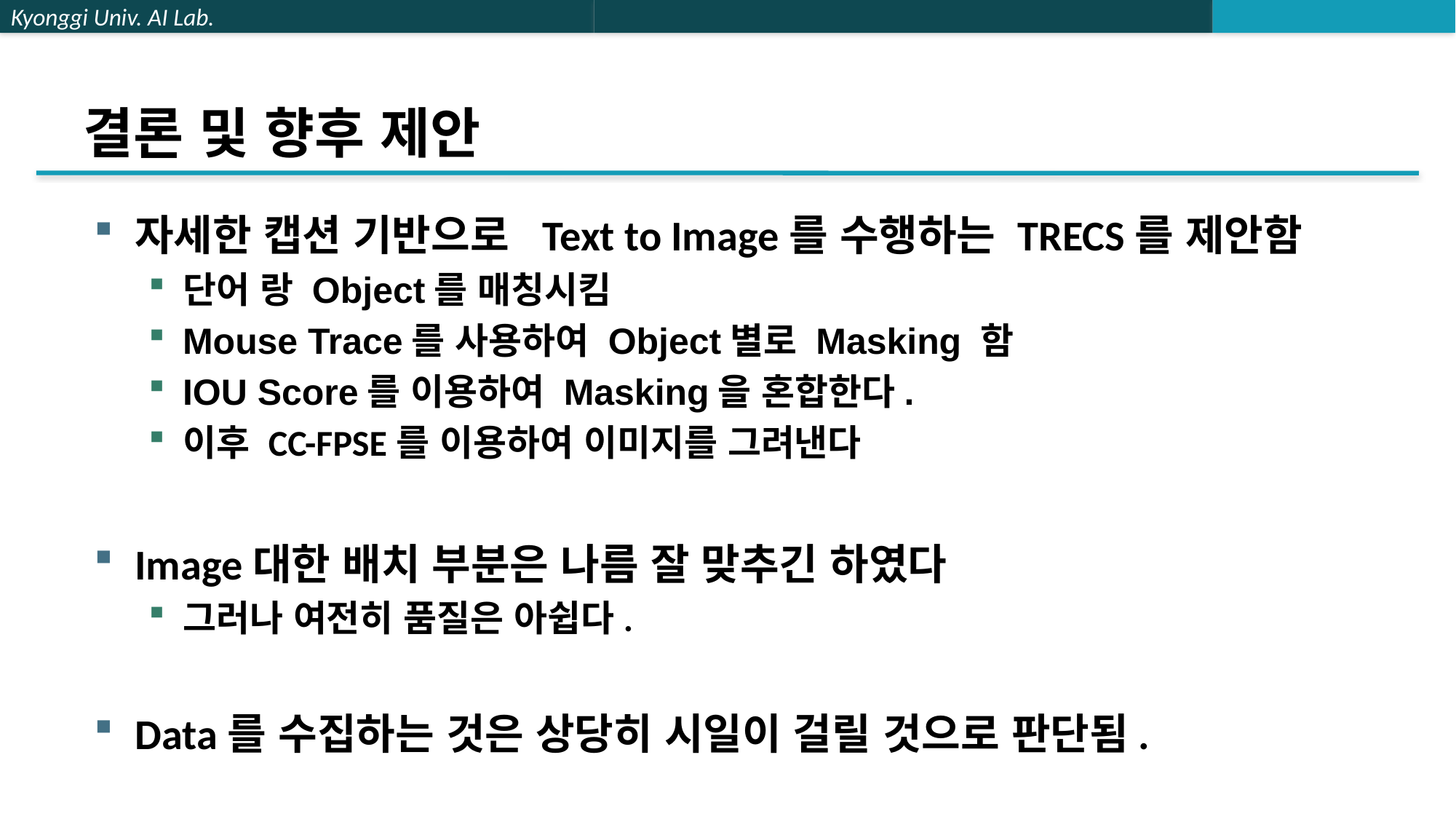

# 결론 및 향후 제안
자세한 캡션 기반으로  Text to Image를 수행하는 TRECS를 제안함
단어 랑 Object를 매칭시킴
Mouse Trace를 사용하여 Object별로 Masking 함
IOU Score를 이용하여 Masking을 혼합한다.
이후 CC-FPSE를 이용하여 이미지를 그려낸다

Image대한 배치 부분은 나름 잘 맞추긴 하였다
그러나 여전히 품질은 아쉽다.

Data를 수집하는 것은 상당히 시일이 걸릴 것으로 판단됨.